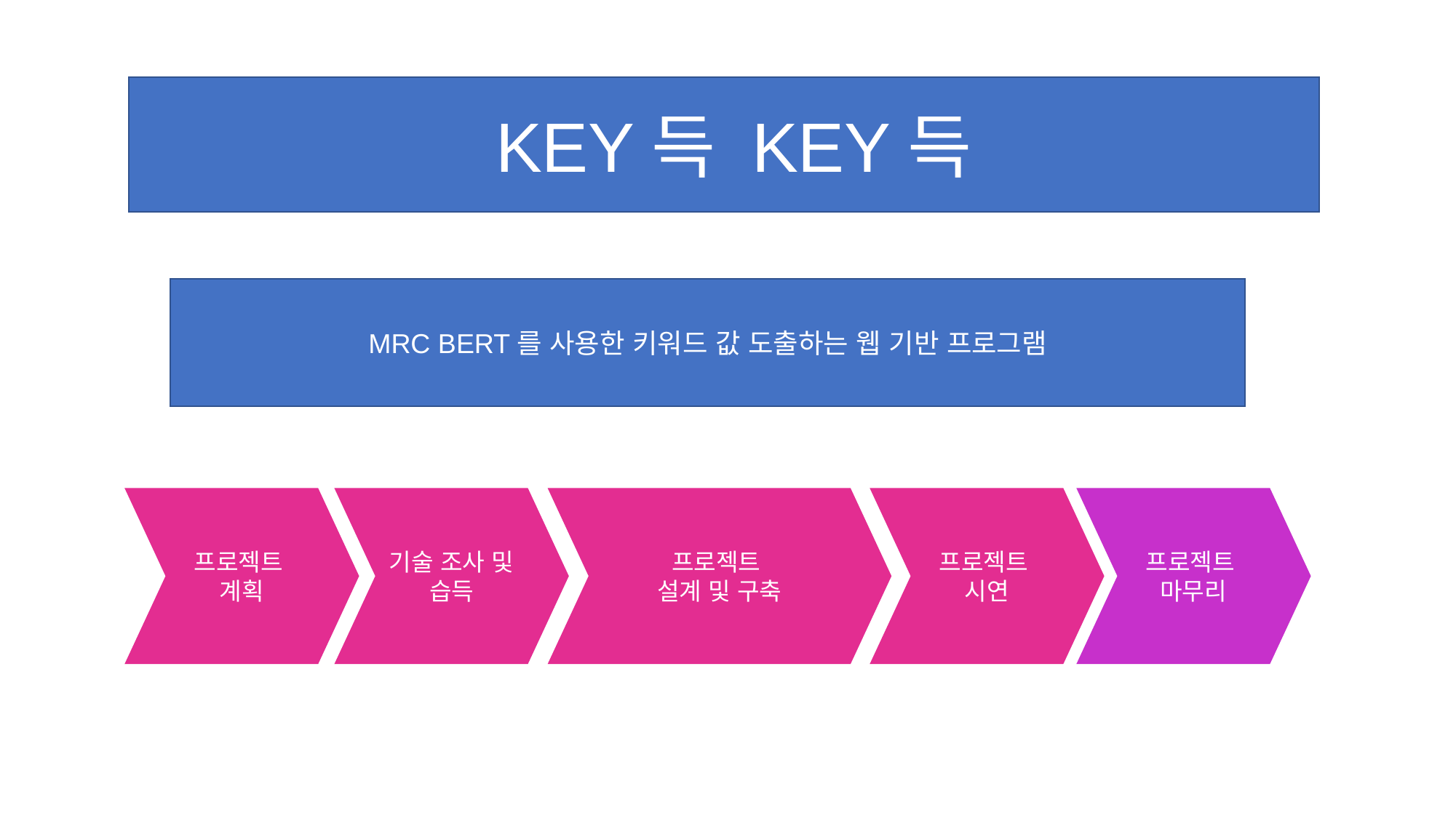

KEY득 KEY득
MRC BERT를 사용한 키워드 값 도출하는 웹 기반 프로그램
프로젝트
계획
기술 조사 및 습득
프로젝트
설계 및 구축
프로젝트
시연
프로젝트
마무리